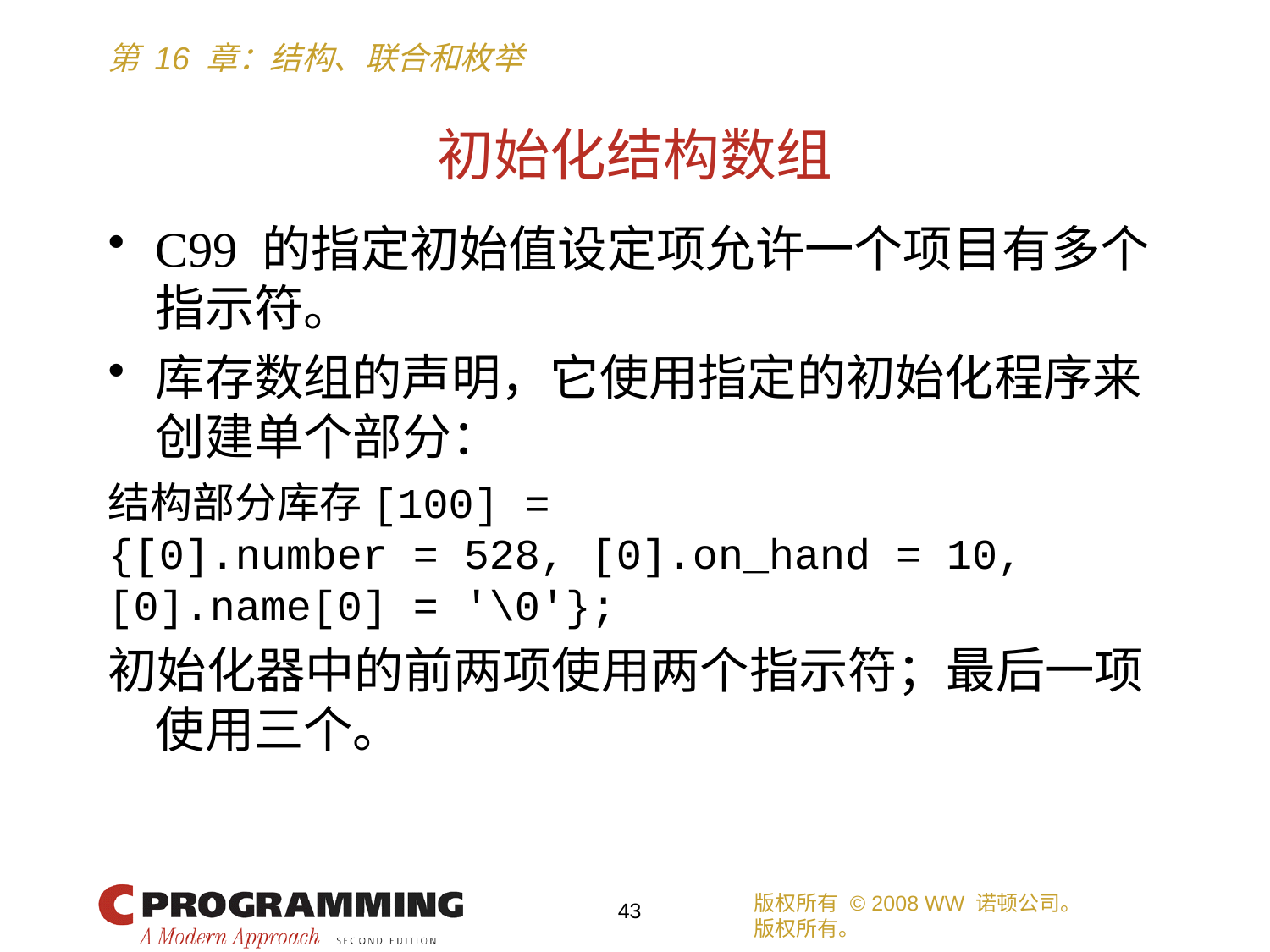

# 初始化结构数组
C99 的指定初始值设定项允许一个项目有多个指示符。
库存数组的声明，它使用指定的初始化程序来创建单个部分：
结构部分库存[100] =
{[0].number = 528, [0].on_hand = 10,
[0].name[0] = '\0'};
初始化器中的前两项使用两个指示符；最后一项使用三个。
版权所有 © 2008 WW 诺顿公司。
版权所有。
43